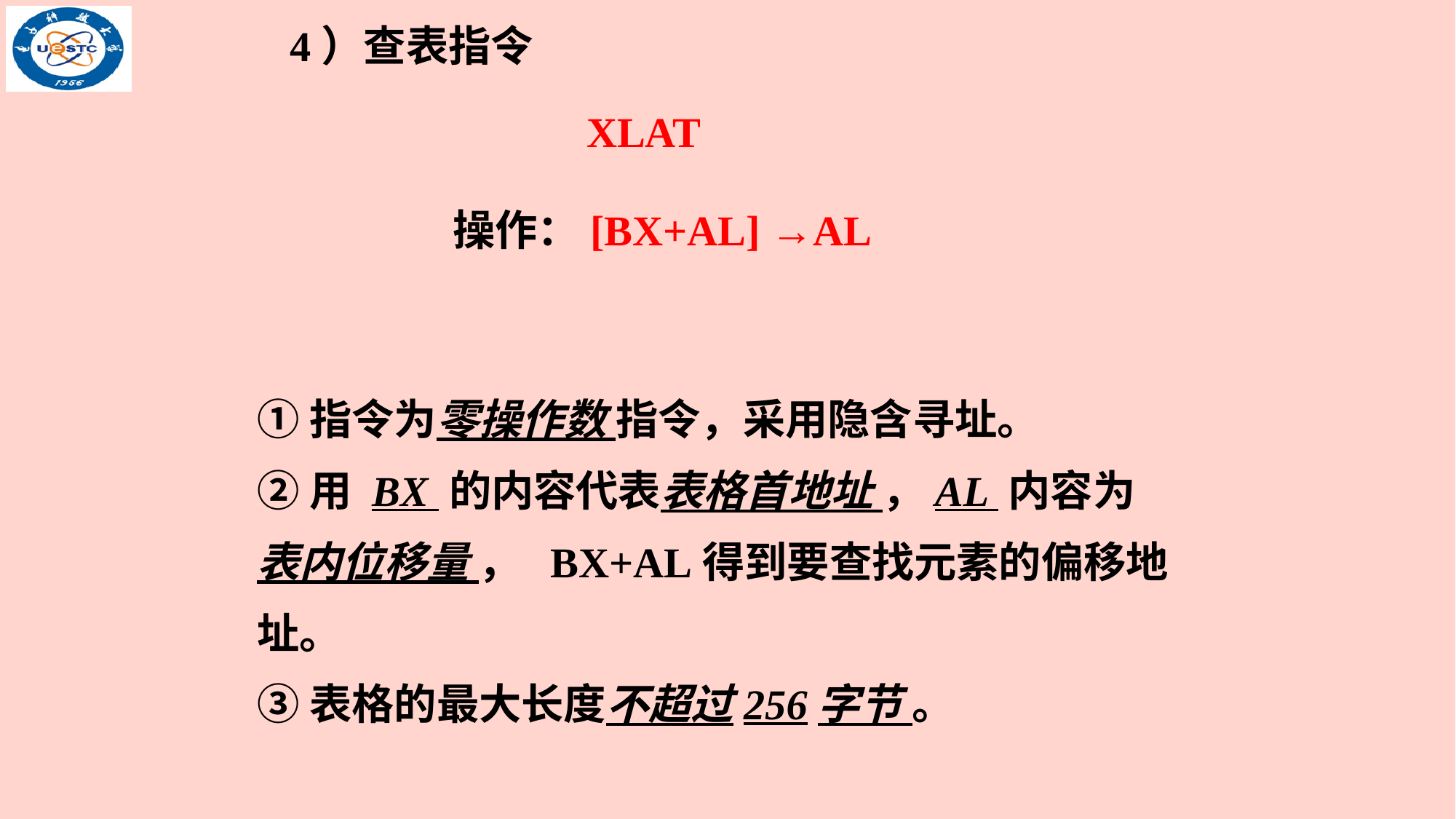

4）查表指令
 XLAT
操作：[BX+AL] →AL
①指令为零操作数 指令，采用隐含寻址。
②用 BX 的内容代表表格首地址 ，AL 内容为表内位移量 ，  BX+AL得到要查找元素的偏移地址。
③表格的最大长度不超过256字节 。